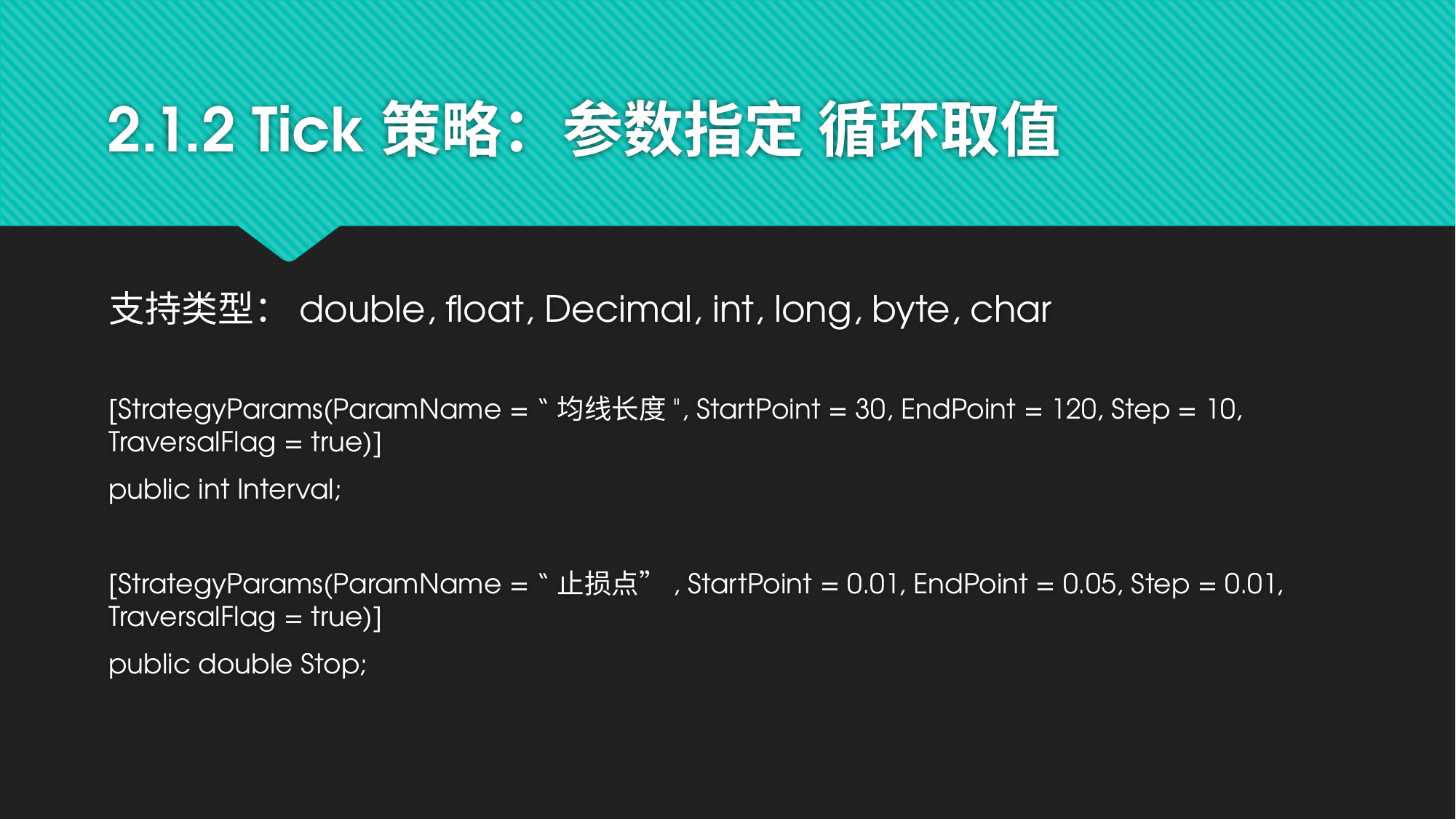

# 2.1.2 Tick策略：参数指定 循环取值
支持类型：double, float, Decimal, int, long, byte, char

[StrategyParams(ParamName = “均线长度", StartPoint = 30, EndPoint = 120, Step = 10, TraversalFlag = true)]
public int Interval;

[StrategyParams(ParamName = “止损点”, StartPoint = 0.01, EndPoint = 0.05, Step = 0.01, TraversalFlag = true)]
public double Stop;